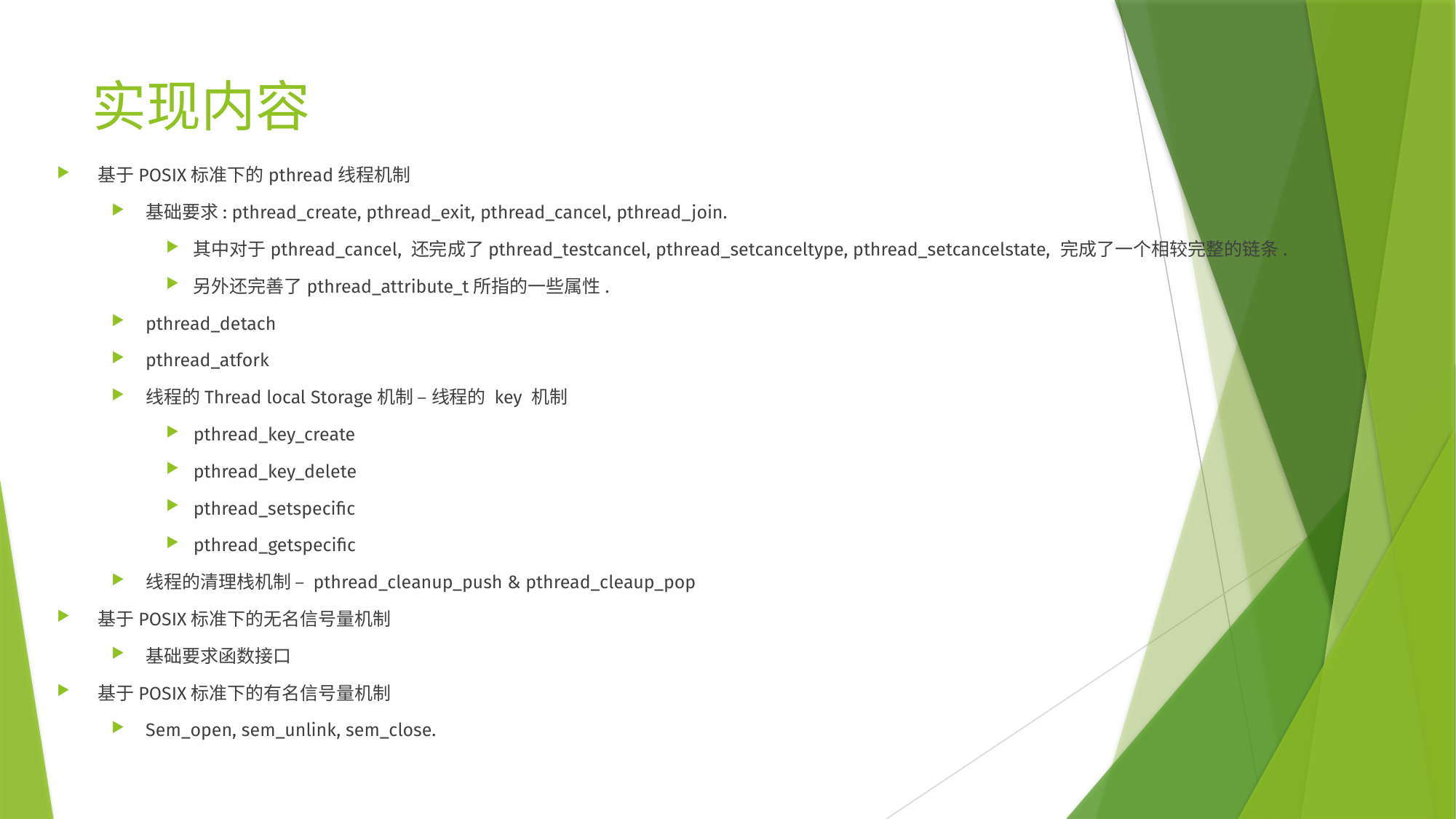

# 实现内容
基于POSIX标准下的pthread线程机制
基础要求: pthread_create, pthread_exit, pthread_cancel, pthread_join.
其中对于pthread_cancel, 还完成了pthread_testcancel, pthread_setcanceltype, pthread_setcancelstate, 完成了一个相较完整的链条.
另外还完善了pthread_attribute_t所指的一些属性.
pthread_detach
pthread_atfork
线程的Thread local Storage机制 – 线程的 key 机制
pthread_key_create
pthread_key_delete
pthread_setspecific
pthread_getspecific
线程的清理栈机制 – pthread_cleanup_push & pthread_cleaup_pop
基于POSIX标准下的无名信号量机制
基础要求函数接口
基于POSIX标准下的有名信号量机制
Sem_open, sem_unlink, sem_close.